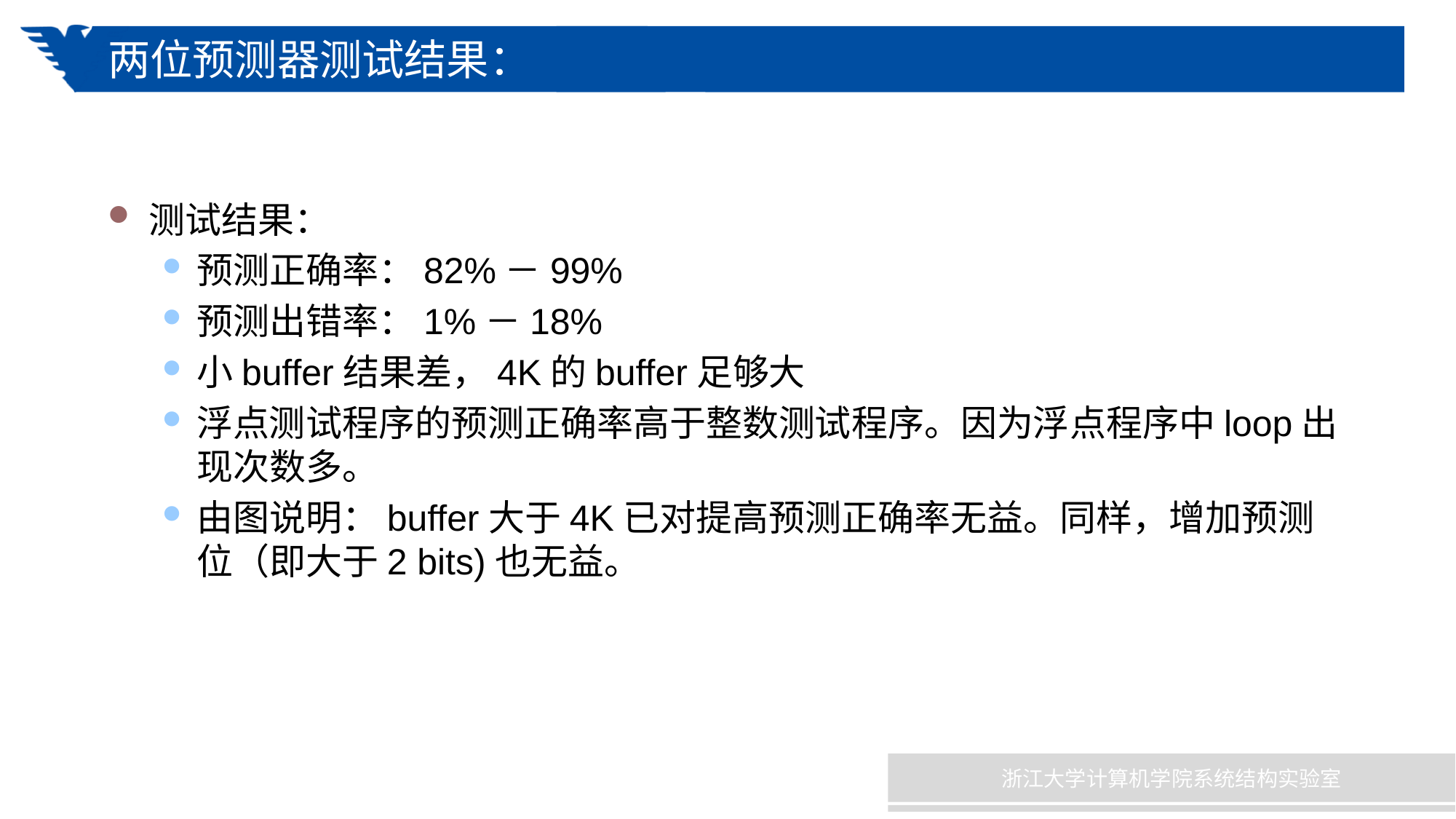

# 两位预测器测试结果：
测试结果：
预测正确率：82%－99%
预测出错率：1%－18%
小buffer结果差，4K的buffer足够大
浮点测试程序的预测正确率高于整数测试程序。因为浮点程序中loop出现次数多。
由图说明：buffer大于4K已对提高预测正确率无益。同样，增加预测位（即大于2 bits)也无益。